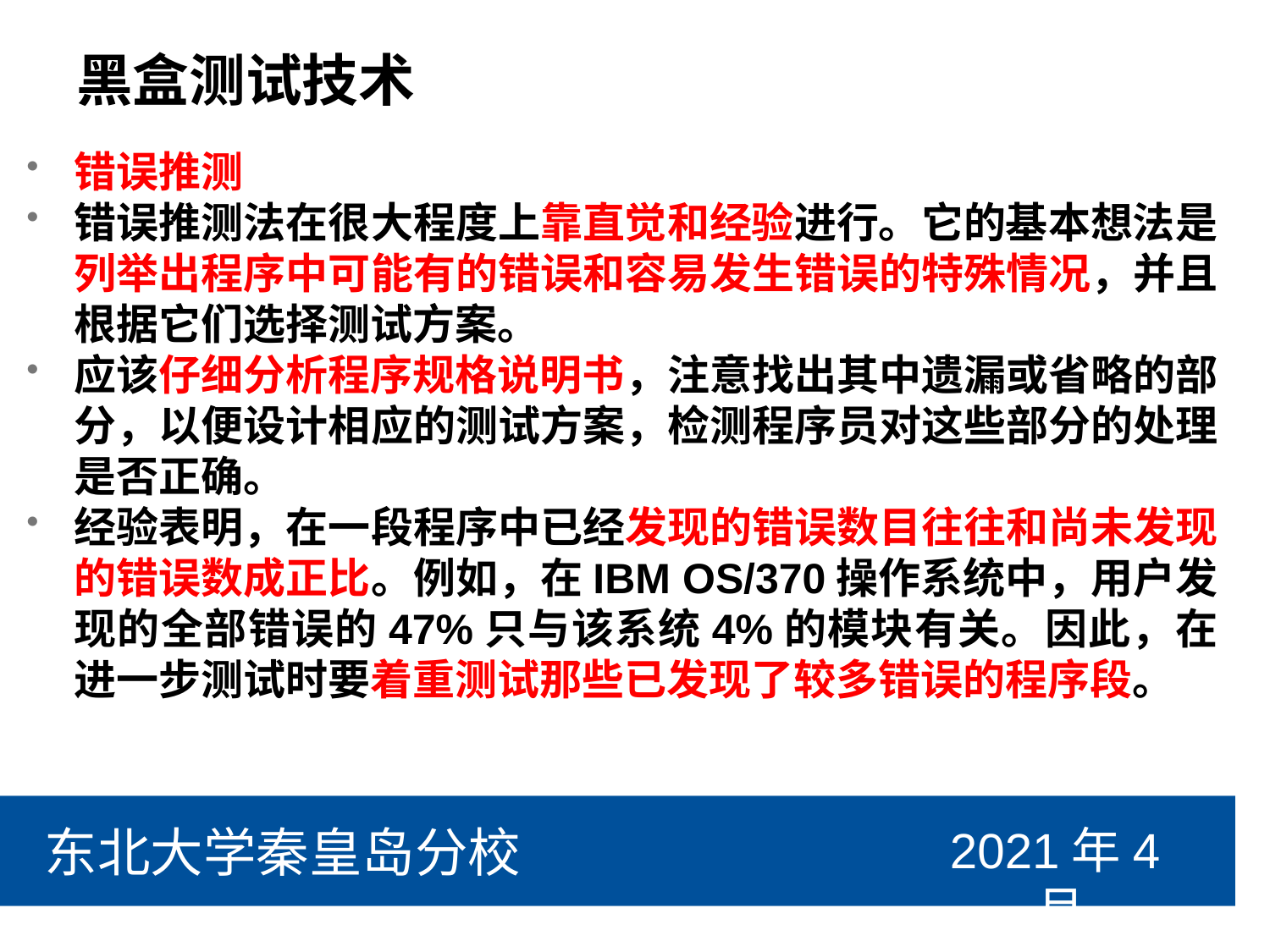

# 黑盒测试技术
错误推测
错误推测法在很大程度上靠直觉和经验进行。它的基本想法是列举出程序中可能有的错误和容易发生错误的特殊情况，并且根据它们选择测试方案。
应该仔细分析程序规格说明书，注意找出其中遗漏或省略的部分，以便设计相应的测试方案，检测程序员对这些部分的处理是否正确。
经验表明，在一段程序中已经发现的错误数目往往和尚未发现的错误数成正比。例如，在IBM OS/370操作系统中，用户发现的全部错误的47%只与该系统4%的模块有关。因此，在进一步测试时要着重测试那些已发现了较多错误的程序段。